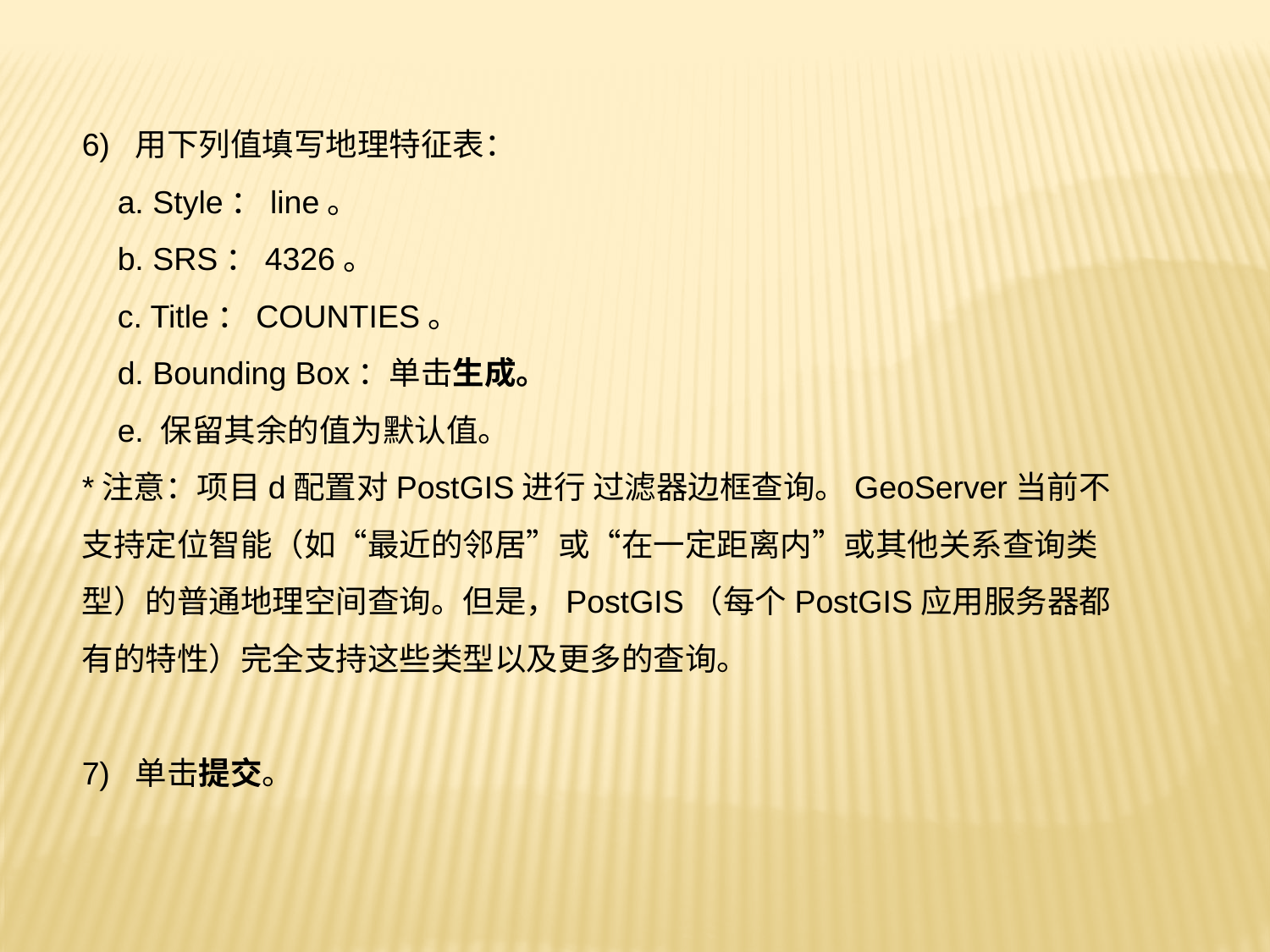

6)  用下列值填写地理特征表：
    a. Style：line。
    b. SRS：4326。
    c. Title：COUNTIES。
    d. Bounding Box：单击生成。
    e. 保留其余的值为默认值。
*注意：项目d配置对PostGIS进行 过滤器边框查询。GeoServer当前不支持定位智能（如“最近的邻居”或“在一定距离内”或其他关系查询类型）的普通地理空间查询。但是，PostGIS（每个PostGIS应用服务器都有的特性）完全支持这些类型以及更多的查询。

7)  单击提交。